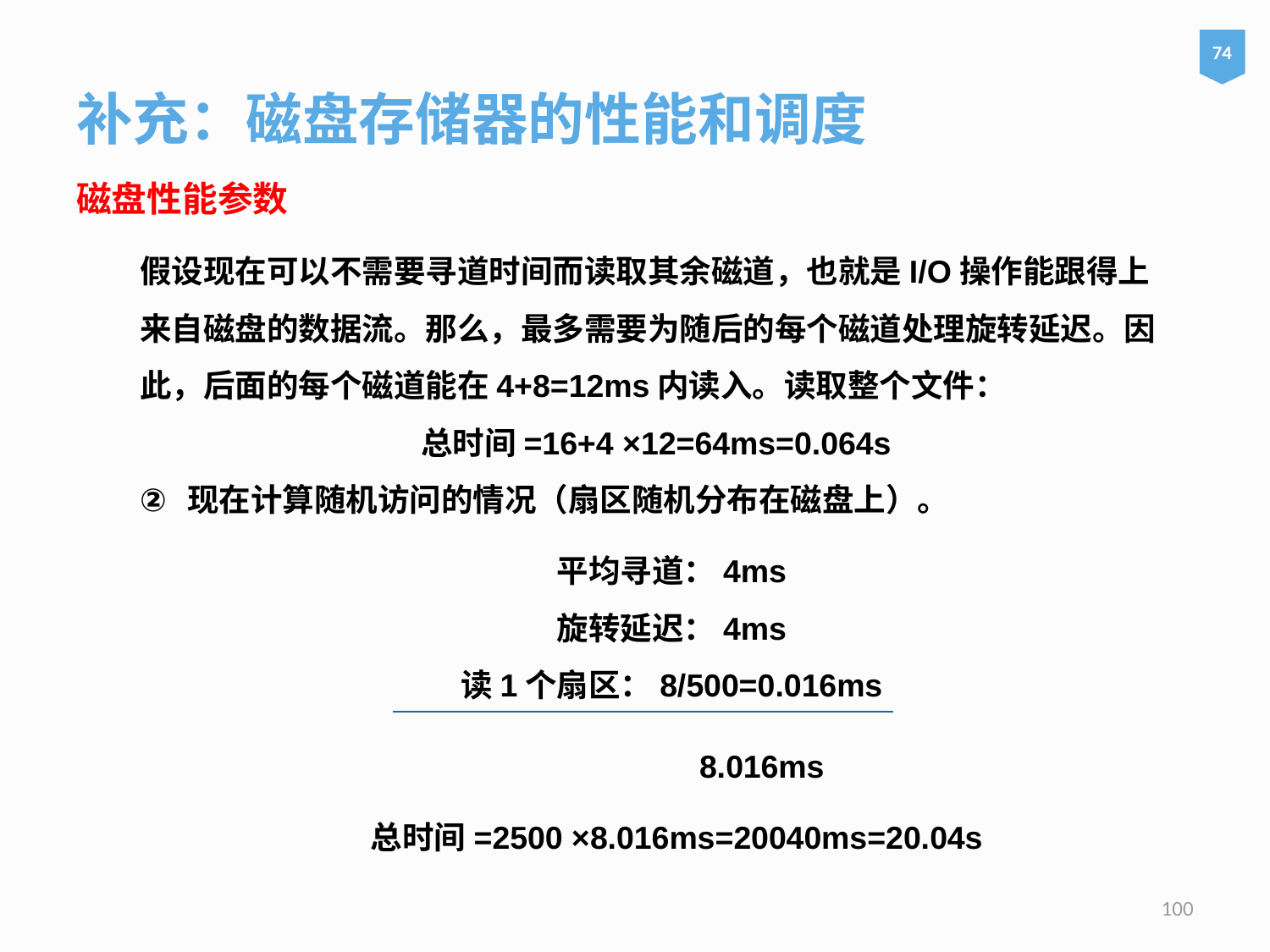

74
补充：磁盘存储器的性能和调度
磁盘性能参数
假设现在可以不需要寻道时间而读取其余磁道，也就是I/O操作能跟得上来自磁盘的数据流。那么，最多需要为随后的每个磁道处理旋转延迟。因此，后面的每个磁道能在4+8=12ms内读入。读取整个文件：
总时间=16+4 ×12=64ms=0.064s
现在计算随机访问的情况（扇区随机分布在磁盘上）。

平均寻道：4ms
旋转延迟：4ms
读1个扇区：8/500=0.016ms
8.016ms
总时间=2500 ×8.016ms=20040ms=20.04s
100